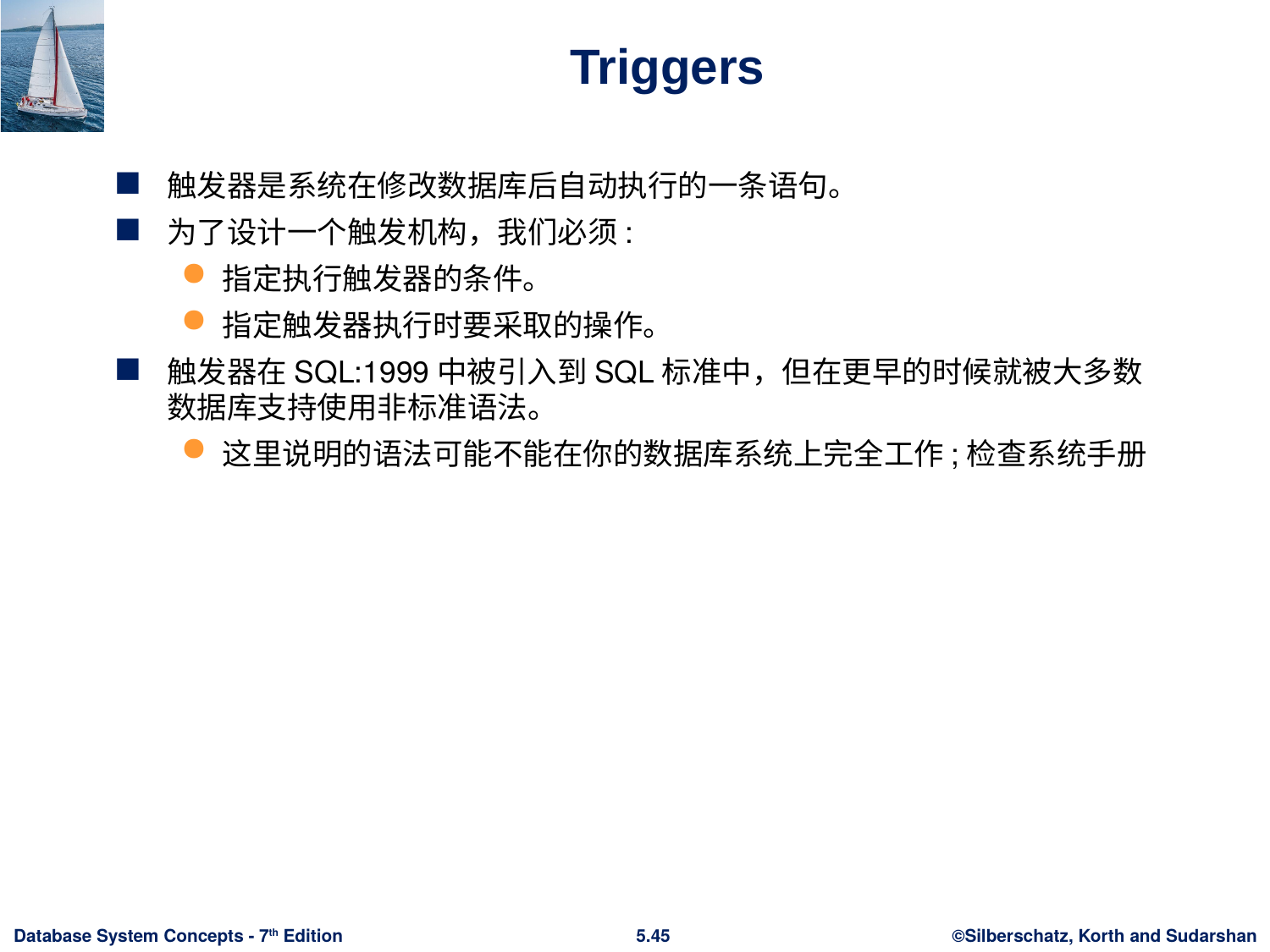

# Triggers
触发器是系统在修改数据库后自动执行的一条语句。
为了设计一个触发机构，我们必须:
指定执行触发器的条件。
指定触发器执行时要采取的操作。
触发器在SQL:1999中被引入到SQL标准中，但在更早的时候就被大多数数据库支持使用非标准语法。
这里说明的语法可能不能在你的数据库系统上完全工作;检查系统手册